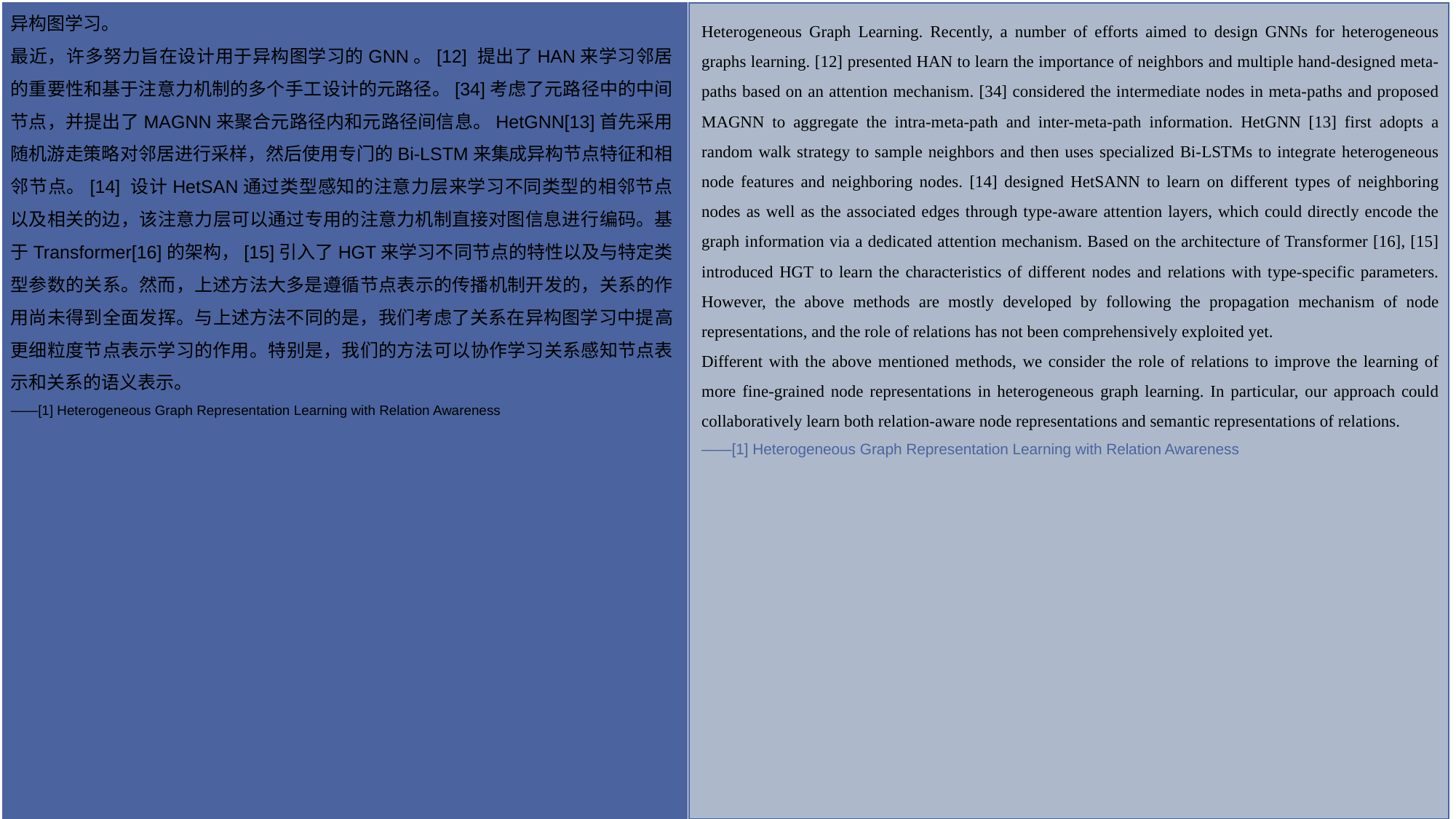

异构图学习。
最近，许多努力旨在设计用于异构图学习的GNN。[12] 提出了HAN来学习邻居的重要性和基于注意力机制的多个手工设计的元路径。[34]考虑了元路径中的中间节点，并提出了MAGNN来聚合元路径内和元路径间信息。HetGNN[13]首先采用随机游走策略对邻居进行采样，然后使用专门的Bi-LSTM来集成异构节点特征和相邻节点。[14] 设计HetSAN通过类型感知的注意力层来学习不同类型的相邻节点以及相关的边，该注意力层可以通过专用的注意力机制直接对图信息进行编码。基于Transformer[16]的架构，[15]引入了HGT来学习不同节点的特性以及与特定类型参数的关系。然而，上述方法大多是遵循节点表示的传播机制开发的，关系的作用尚未得到全面发挥。与上述方法不同的是，我们考虑了关系在异构图学习中提高更细粒度节点表示学习的作用。特别是，我们的方法可以协作学习关系感知节点表示和关系的语义表示。
——[1] Heterogeneous Graph Representation Learning with Relation Awareness

Heterogeneous Graph Learning. Recently, a number of efforts aimed to design GNNs for heterogeneous graphs learning. [12] presented HAN to learn the importance of neighbors and multiple hand-designed meta-paths based on an attention mechanism. [34] considered the intermediate nodes in meta-paths and proposed MAGNN to aggregate the intra-meta-path and inter-meta-path information. HetGNN [13] first adopts a random walk strategy to sample neighbors and then uses specialized Bi-LSTMs to integrate heterogeneous node features and neighboring nodes. [14] designed HetSANN to learn on different types of neighboring nodes as well as the associated edges through type-aware attention layers, which could directly encode the graph information via a dedicated attention mechanism. Based on the architecture of Transformer [16], [15] introduced HGT to learn the characteristics of different nodes and relations with type-specific parameters. However, the above methods are mostly developed by following the propagation mechanism of node representations, and the role of relations has not been comprehensively exploited yet.
Different with the above mentioned methods, we consider the role of relations to improve the learning of more fine-grained node representations in heterogeneous graph learning. In particular, our approach could collaboratively learn both relation-aware node representations and semantic representations of relations.
——[1] Heterogeneous Graph Representation Learning with Relation Awareness